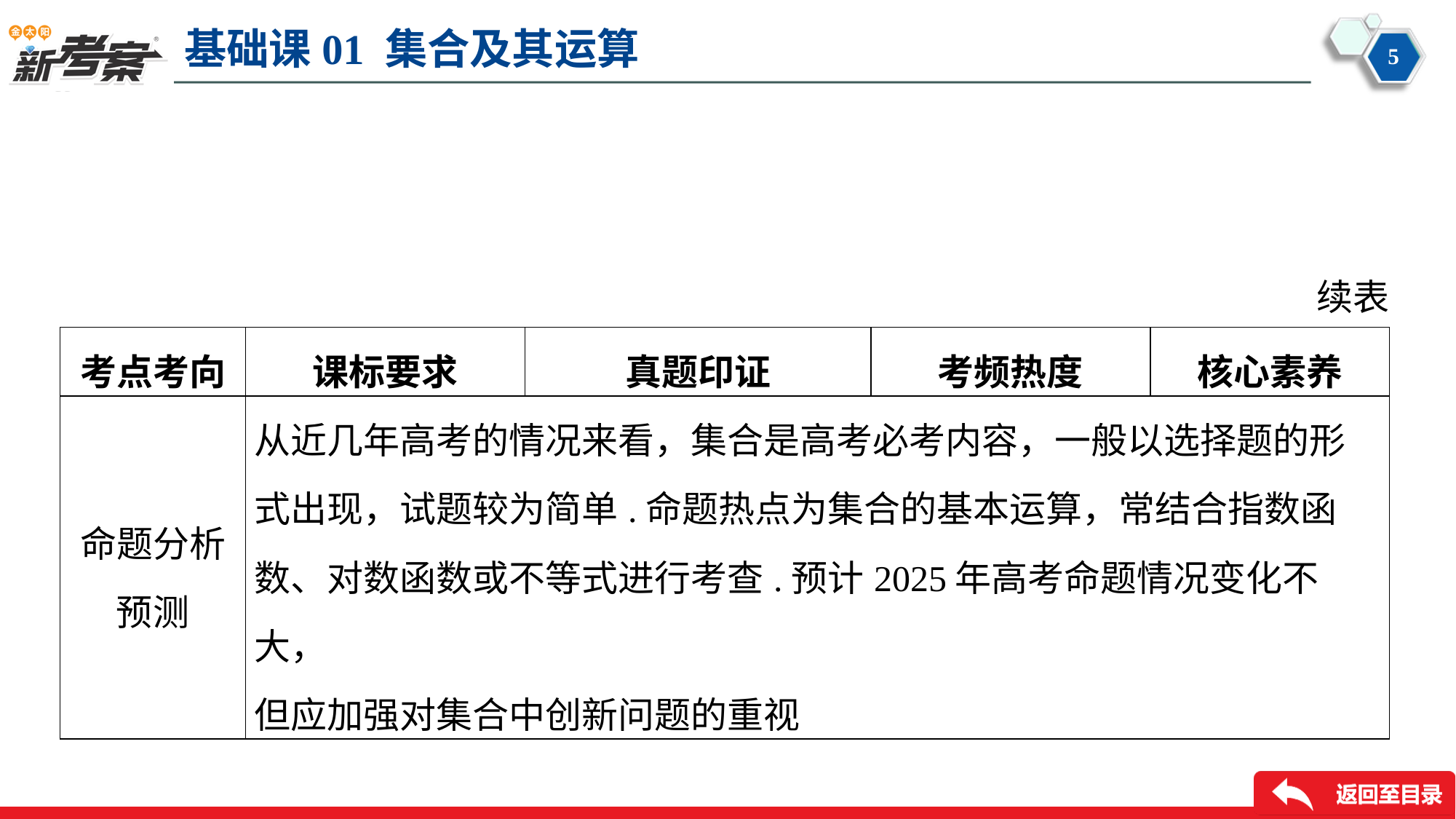

续表
| 考点考向 | 课标要求 | 真题印证 | 考频热度 | 核心素养 |
| --- | --- | --- | --- | --- |
| 命题分析 预测 | 从近几年高考的情况来看，集合是高考必考内容，一般以选择题的形 式出现，试题较为简单.命题热点为集合的基本运算，常结合指数函 数、对数函数或不等式进行考查.预计2025年高考命题情况变化不大， 但应加强对集合中创新问题的重视 |  |  |  |